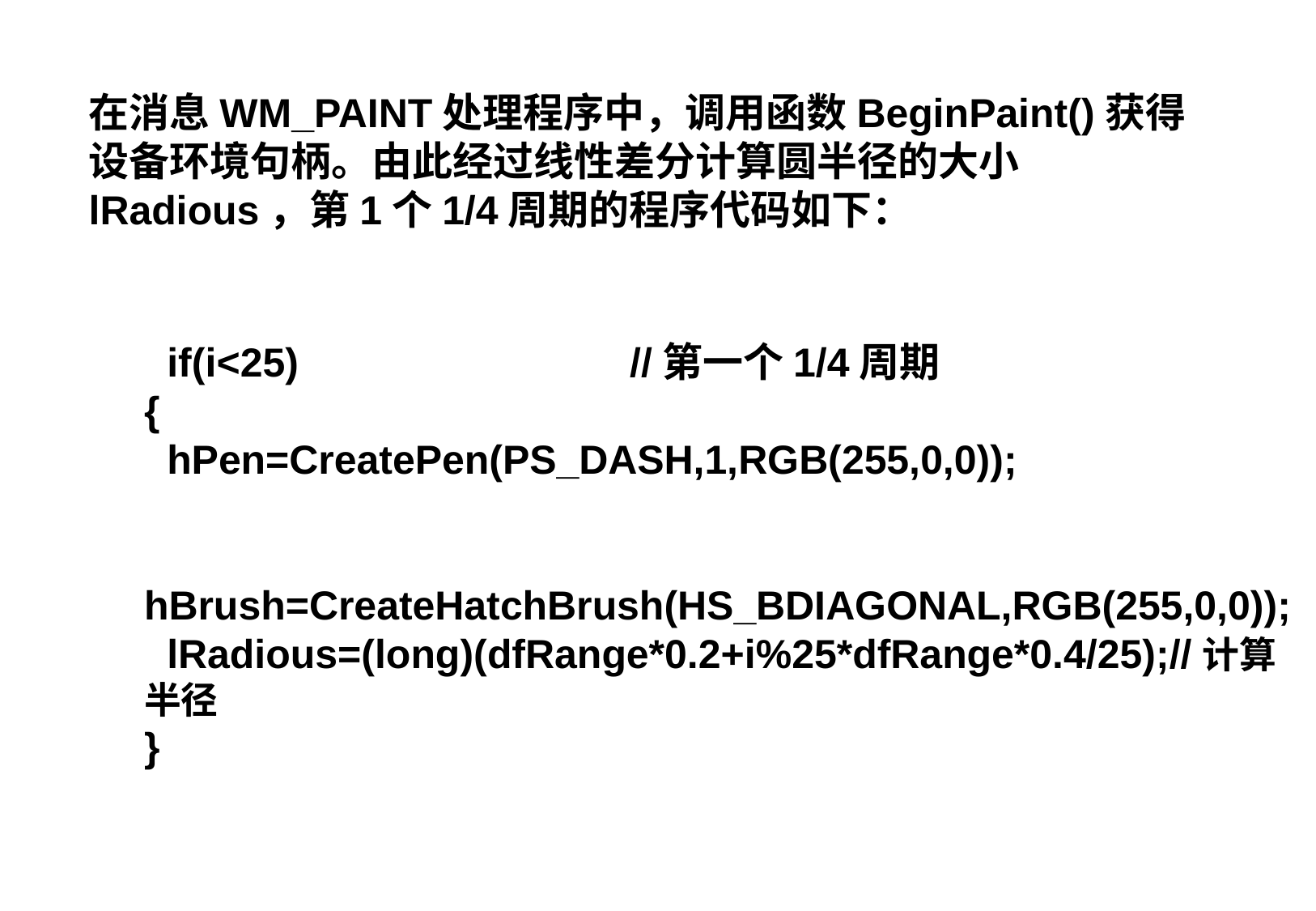

在消息WM_PAINT处理程序中，调用函数BeginPaint()获得设备环境句柄。由此经过线性差分计算圆半径的大小lRadious，第1个1/4周期的程序代码如下：

  if(i<25) 			//第一个1/4周期
{
  hPen=CreatePen(PS_DASH,1,RGB(255,0,0));

  hBrush=CreateHatchBrush(HS_BDIAGONAL,RGB(255,0,0));
  lRadious=(long)(dfRange*0.2+i%25*dfRange*0.4/25);//计算半径
}